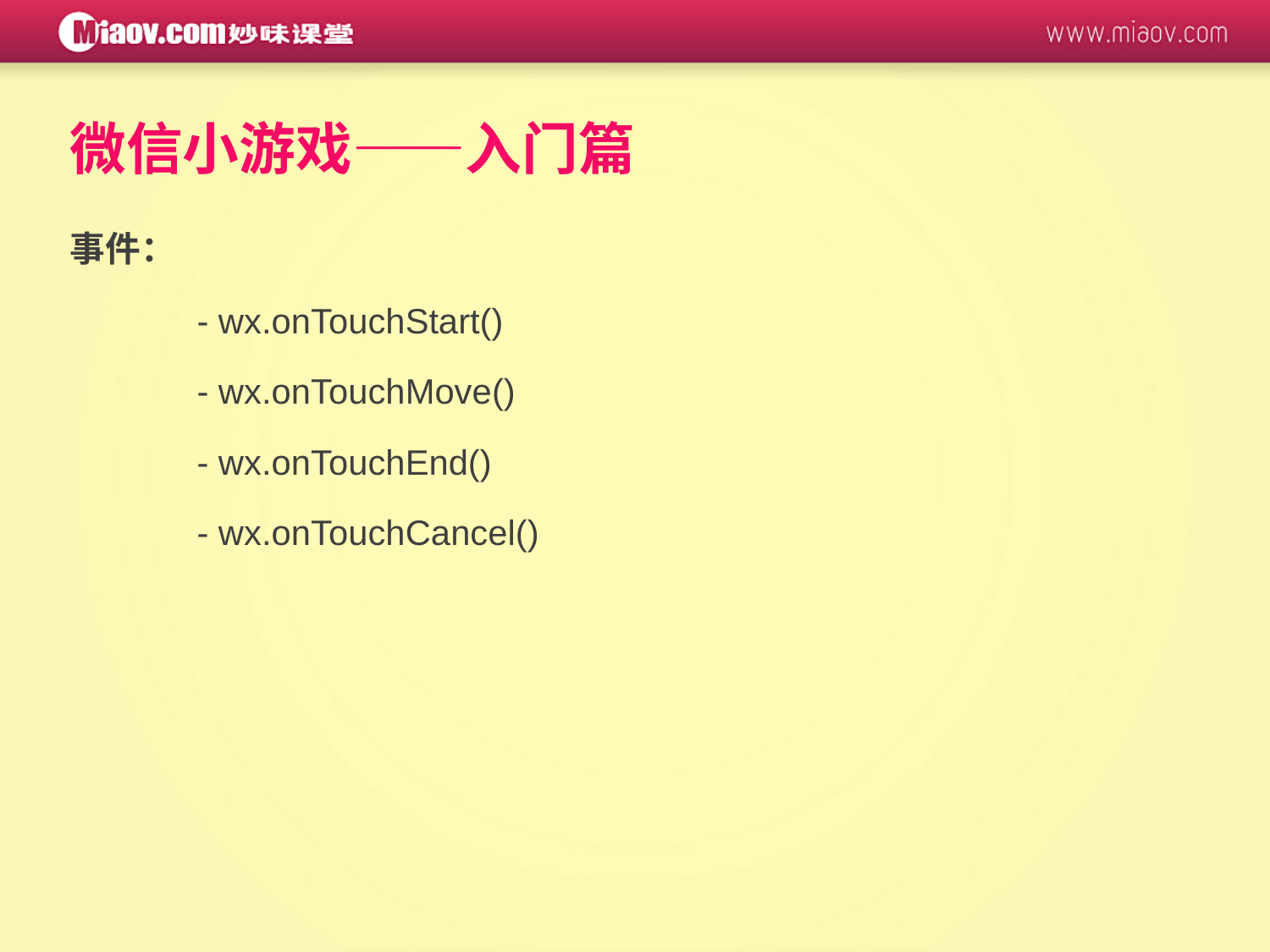

微信小游戏——入门篇

事件：
	- wx.onTouchStart()
	- wx.onTouchMove()
	- wx.onTouchEnd()
	- wx.onTouchCancel()